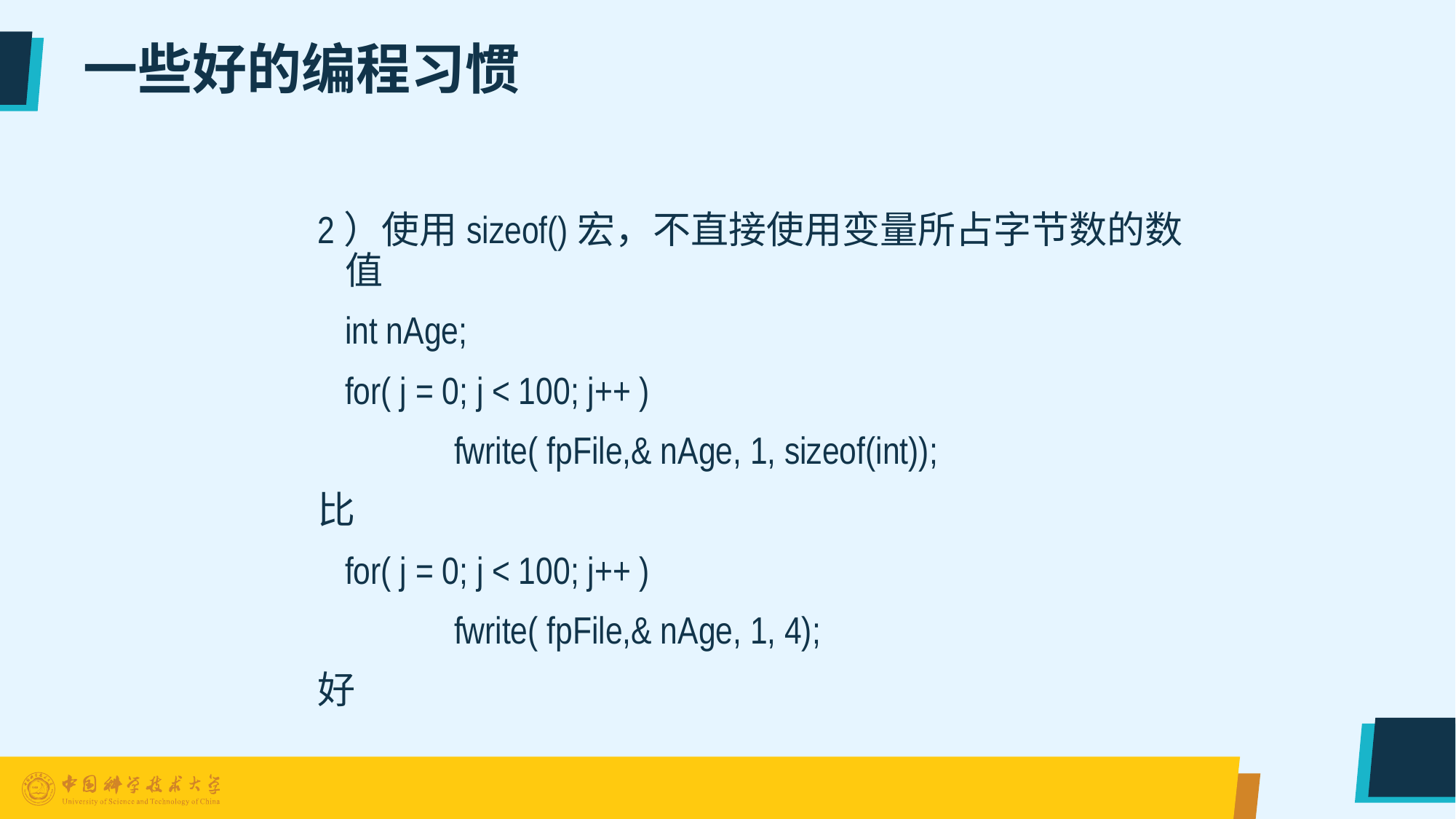

# 一些好的编程习惯
2）使用sizeof()宏，不直接使用变量所占字节数的数值
	int nAge;
	for( j = 0; j < 100; j++ )
		fwrite( fpFile,& nAge, 1, sizeof(int));
比
	for( j = 0; j < 100; j++ )
		fwrite( fpFile,& nAge, 1, 4);
好